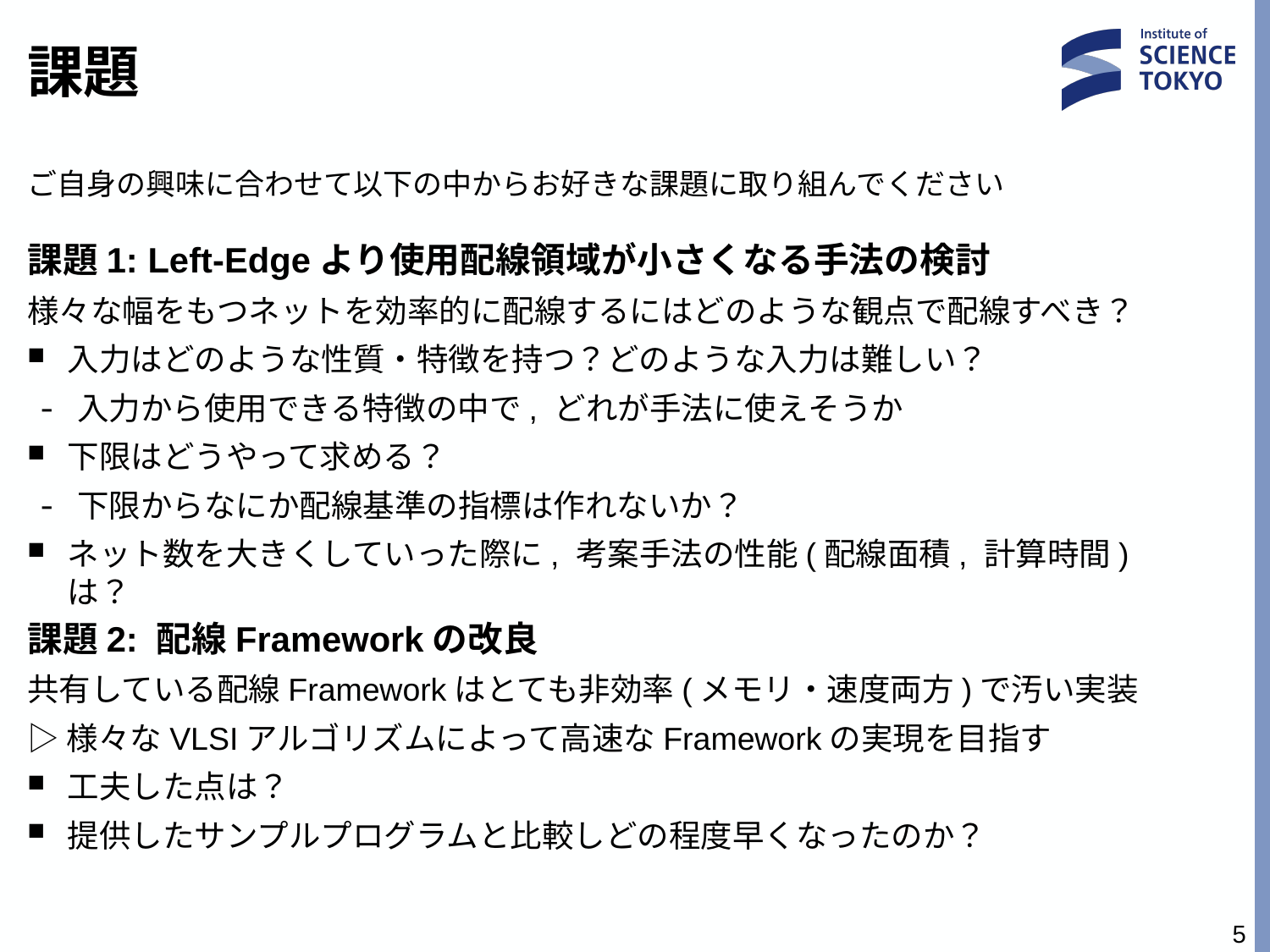

# 課題
ご自身の興味に合わせて以下の中からお好きな課題に取り組んでください
課題1: Left-Edgeより使用配線領域が小さくなる手法の検討
様々な幅をもつネットを効率的に配線するにはどのような観点で配線すべき？
入力はどのような性質・特徴を持つ？どのような入力は難しい？
入力から使用できる特徴の中で, どれが手法に使えそうか
下限はどうやって求める？
下限からなにか配線基準の指標は作れないか？
ネット数を大きくしていった際に, 考案手法の性能(配線面積, 計算時間)は？

課題2: 配線Frameworkの改良
共有している配線Frameworkはとても非効率(メモリ・速度両方)で汚い実装
▷様々なVLSIアルゴリズムによって高速なFrameworkの実現を目指す
工夫した点は？
提供したサンプルプログラムと比較しどの程度早くなったのか？
5